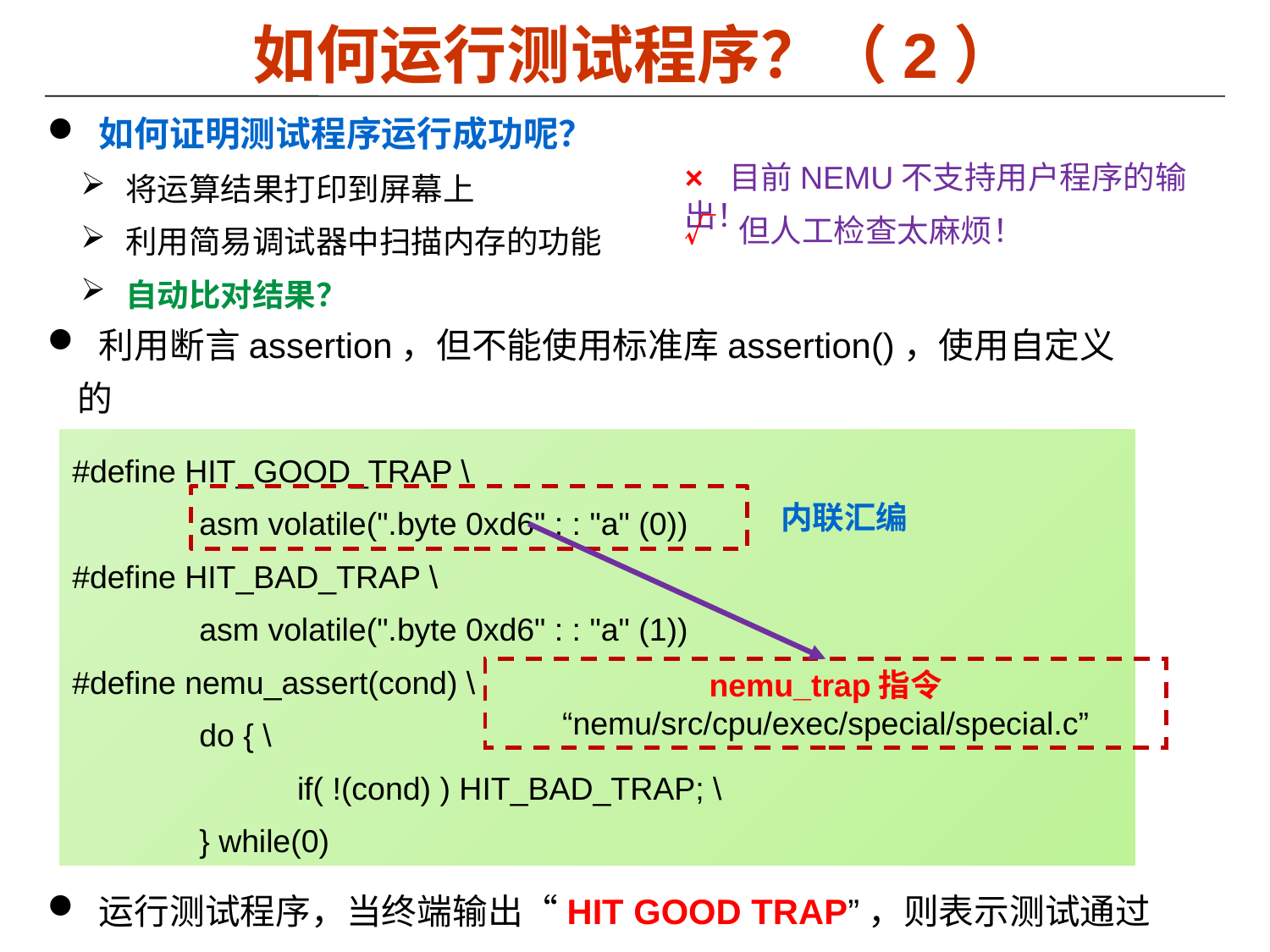

# 如何运行测试程序？（2）
 如何证明测试程序运行成功呢？
 将运算结果打印到屏幕上
 利用简易调试器中扫描内存的功能
 自动比对结果？
 利用断言assertion，但不能使用标准库assertion()，使用自定义的
   nemu_assert()函数，定义在“工程路径/lib-common/trap.h”
×  目前NEMU不支持用户程序的输出！
√  但人工检查太麻烦！
#define HIT_GOOD_TRAP \
	asm volatile(".byte 0xd6" : : "a" (0))
#define HIT_BAD_TRAP \
	asm volatile(".byte 0xd6" : : "a" (1))
#define nemu_assert(cond) \
	do { \
	           if( !(cond) ) HIT_BAD_TRAP; \
	} while(0)

内联汇编
nemu_trap指令
“nemu/src/cpu/exec/special/special.c”
 运行测试程序，当终端输出“HIT GOOD TRAP”，则表示测试通过